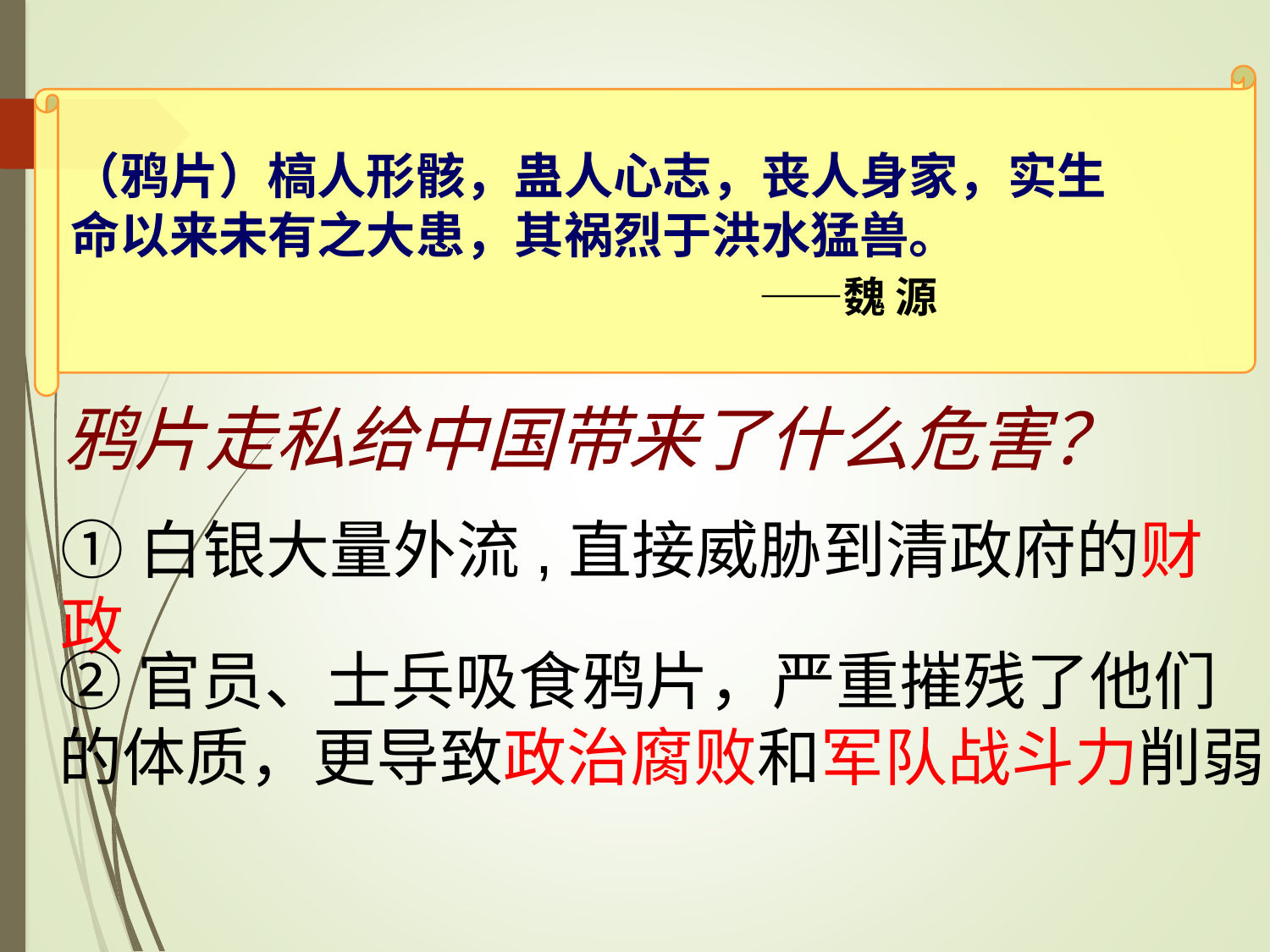

（鸦片）槁人形骸，蛊人心志，丧人身家，实生
命以来未有之大患，其祸烈于洪水猛兽。
　　　　　　　　　　　             ——魏 源
鸦片走私给中国带来了什么危害？
①白银大量外流,直接威胁到清政府的财政
②官员、士兵吸食鸦片，严重摧残了他们的体质，更导致政治腐败和军队战斗力削弱